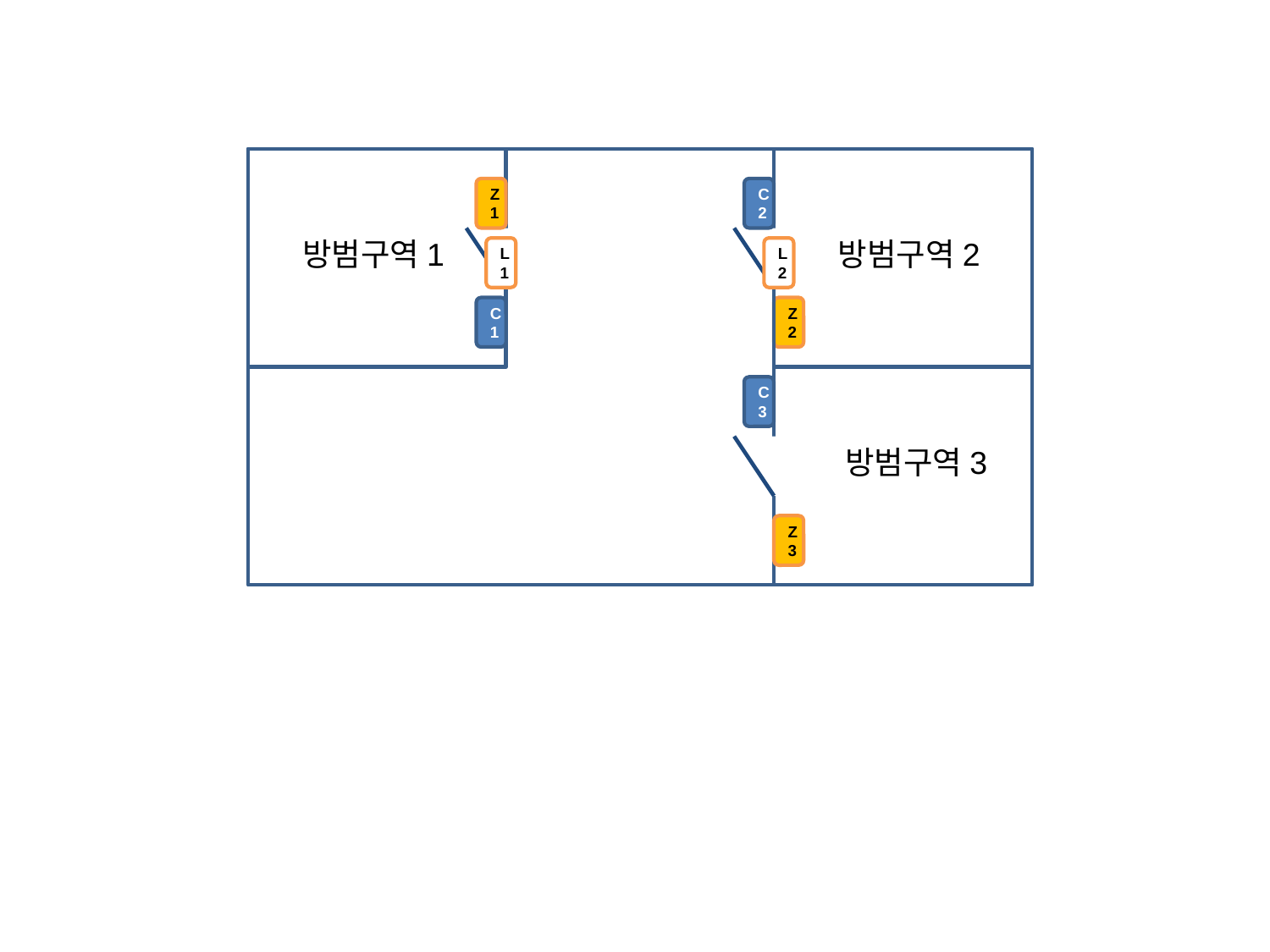

Z1
C2
방범구역1

방범구역2
L1
L2
C1
Z2

C3

방범구역3
Z3